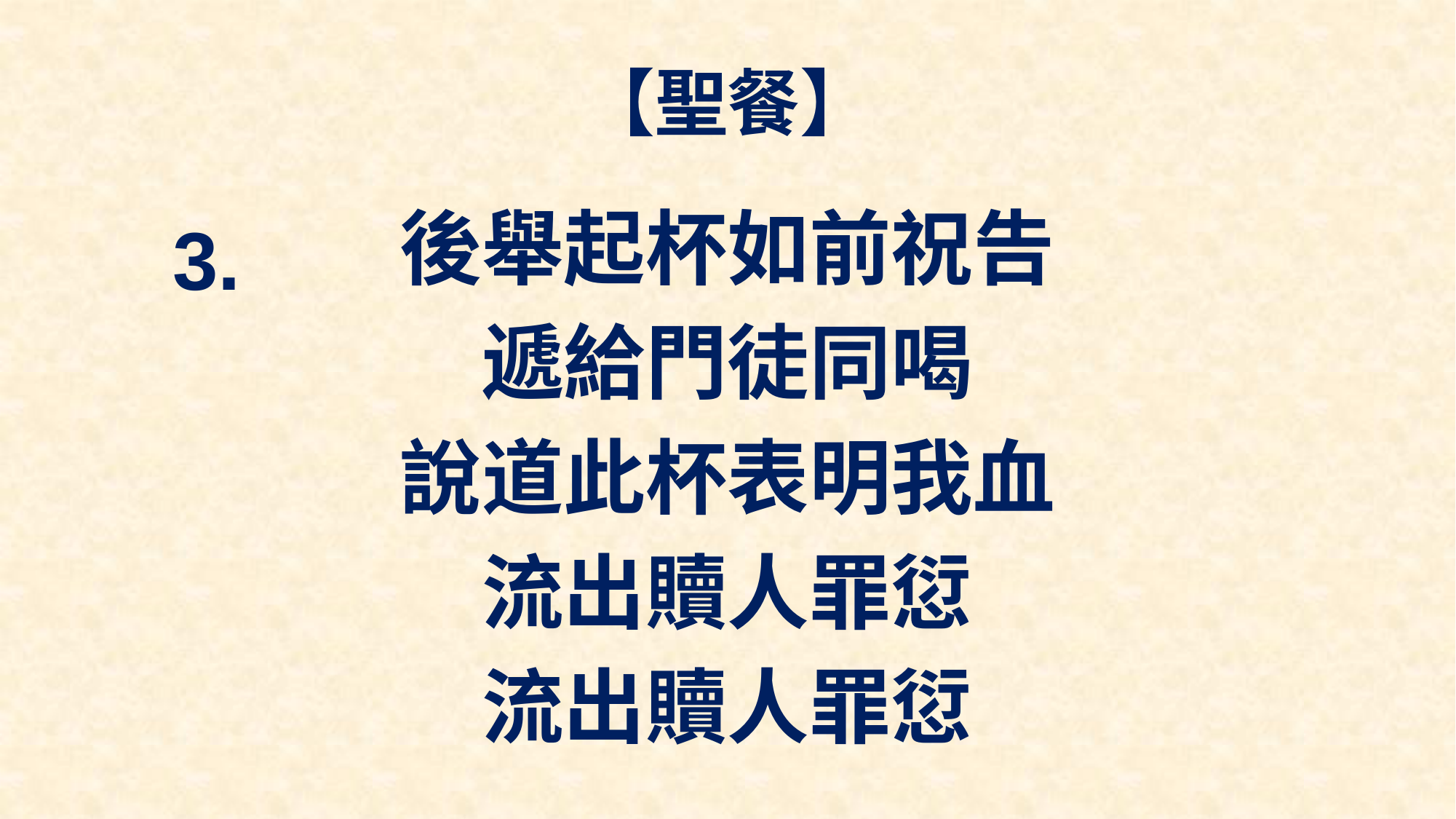

# 【聖餐】
後舉起杯如前祝告
遞給門徒同喝
說道此杯表明我血
流出贖人罪愆
流出贖人罪愆
3.